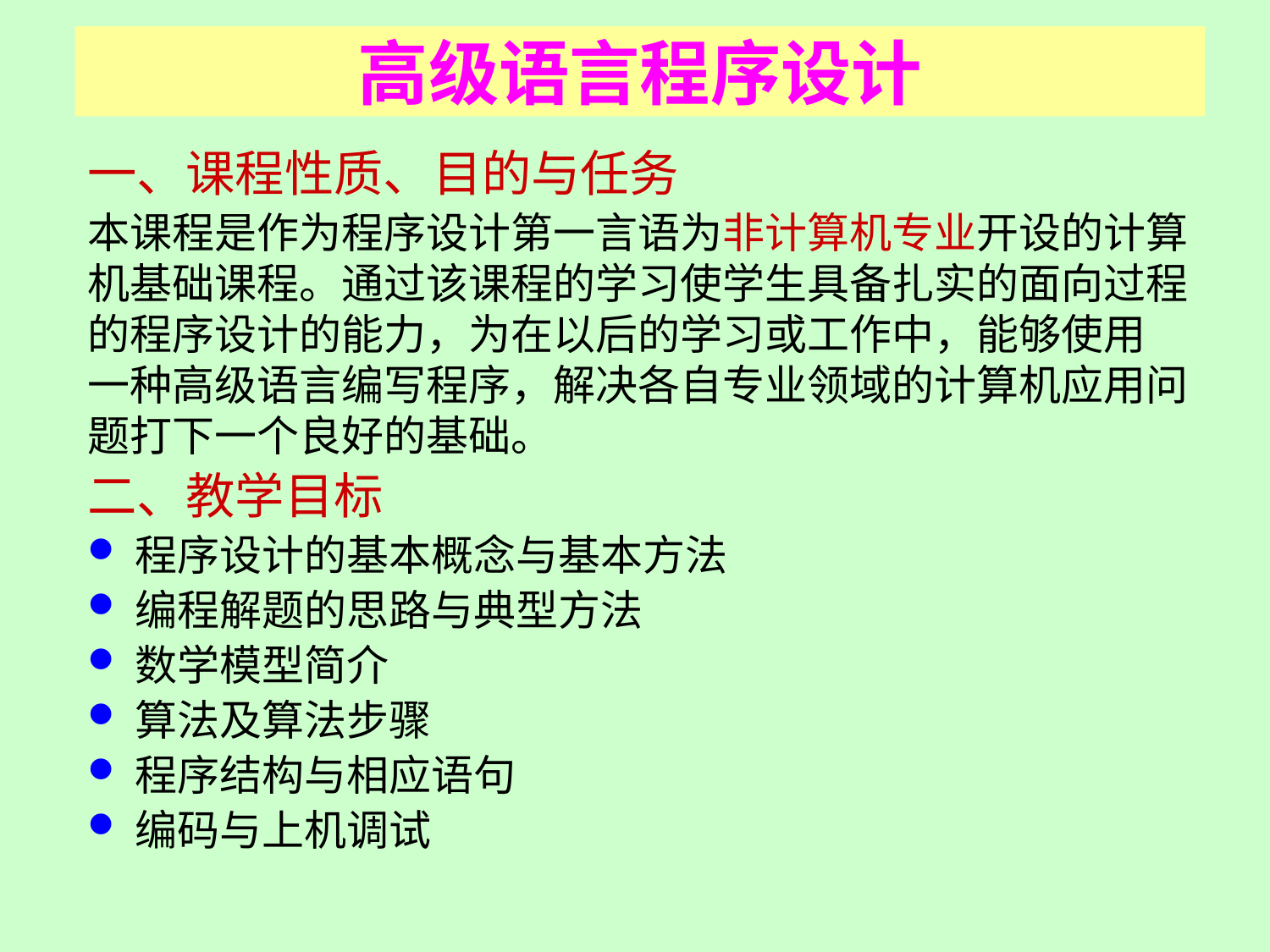

# 高级语言程序设计
一、课程性质、目的与任务
本课程是作为程序设计第一言语为非计算机专业开设的计算机基础课程。通过该课程的学习使学生具备扎实的面向过程的程序设计的能力，为在以后的学习或工作中，能够使用 一种高级语言编写程序，解决各自专业领域的计算机应用问题打下一个良好的基础。
二、教学目标
程序设计的基本概念与基本方法
编程解题的思路与典型方法
数学模型简介
算法及算法步骤
程序结构与相应语句
编码与上机调试
3